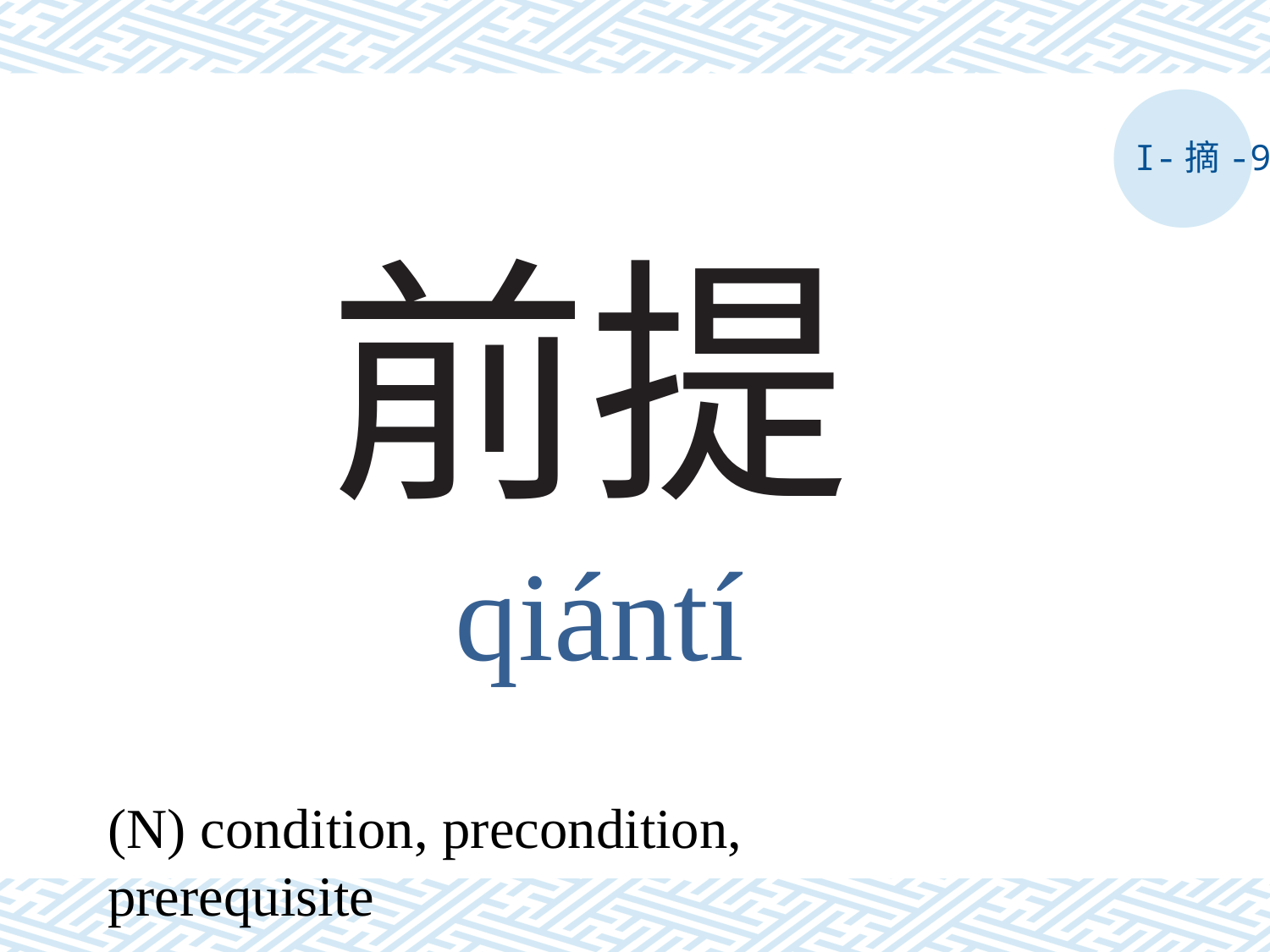

I-摘-9

# 前提
qiántí
(N) condition, precondition, prerequisite